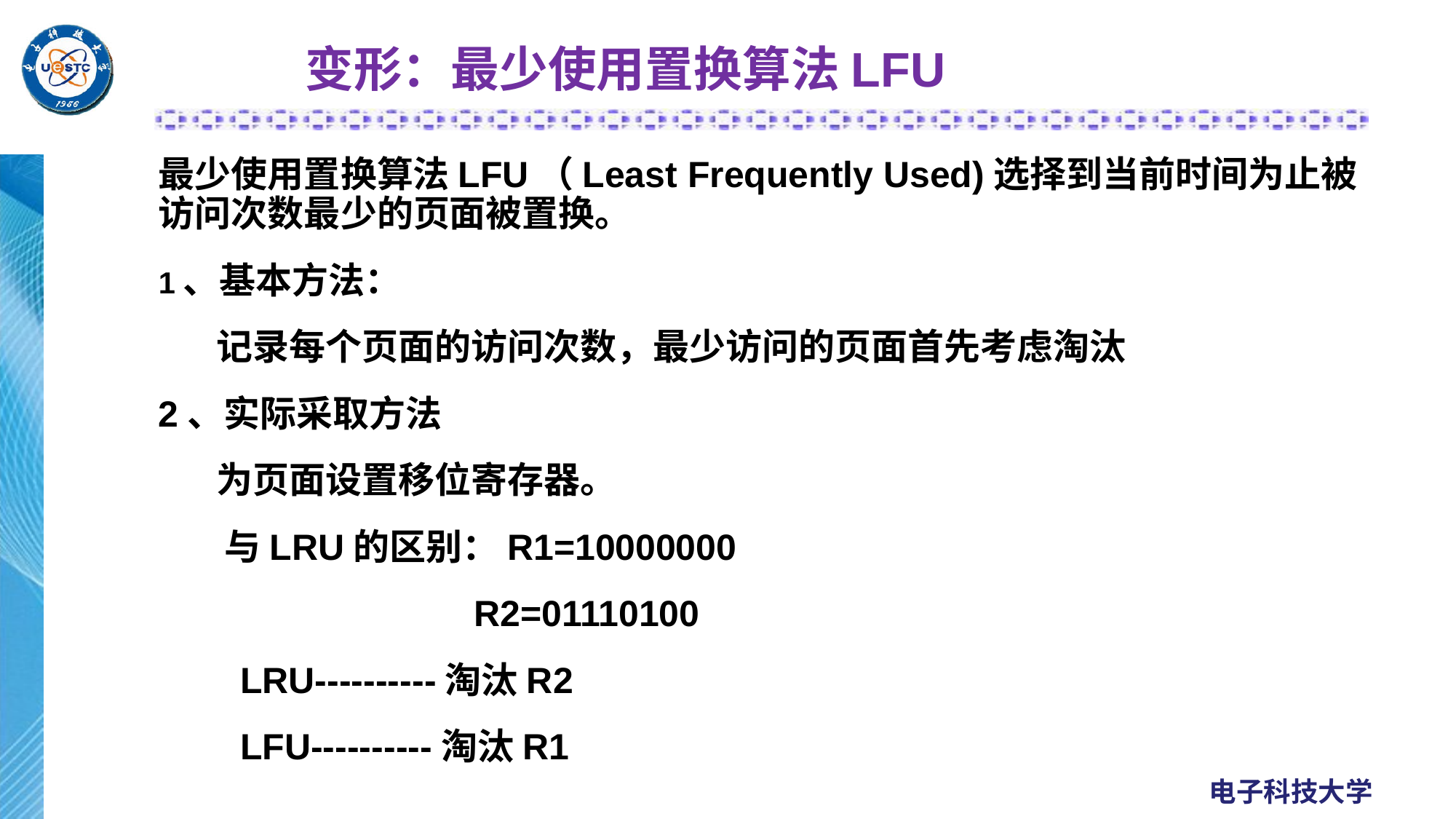

变形：最少使用置换算法LFU
最少使用置换算法LFU（Least Frequently Used)选择到当前时间为止被访问次数最少的页面被置换。
1、基本方法：
      记录每个页面的访问次数，最少访问的页面首先考虑淘汰
2、实际采取方法
      为页面设置移位寄存器。
       与LRU的区别：R1=10000000
                               R2=01110100
        LRU----------淘汰R2
        LFU----------淘汰R1